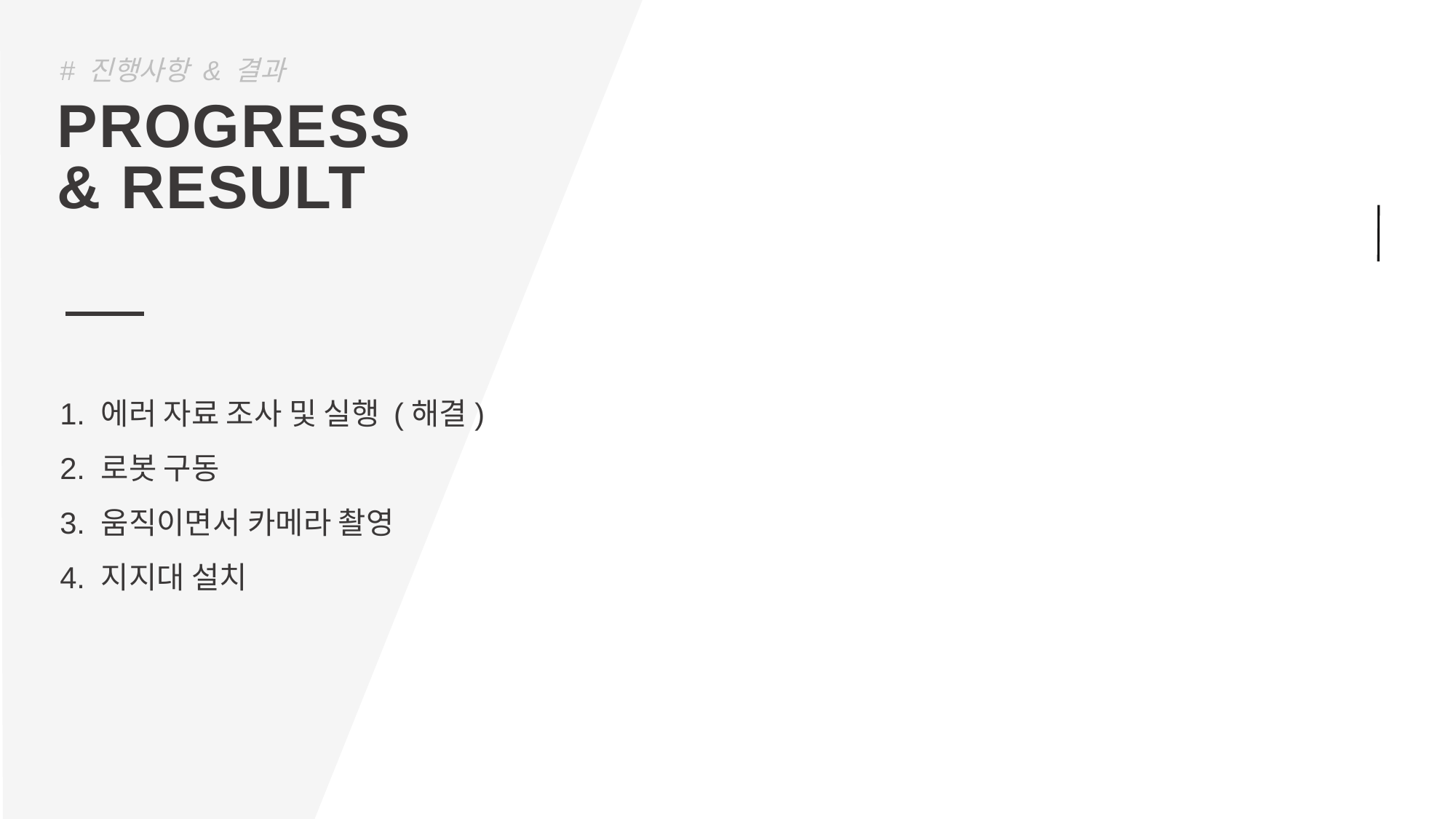

# 진행사항 & 결과
PROGRESS
& RESULT
4

에러 자료 조사 및 실행 (해결)
로봇 구동
움직이면서 카메라 촬영
지지대 설치